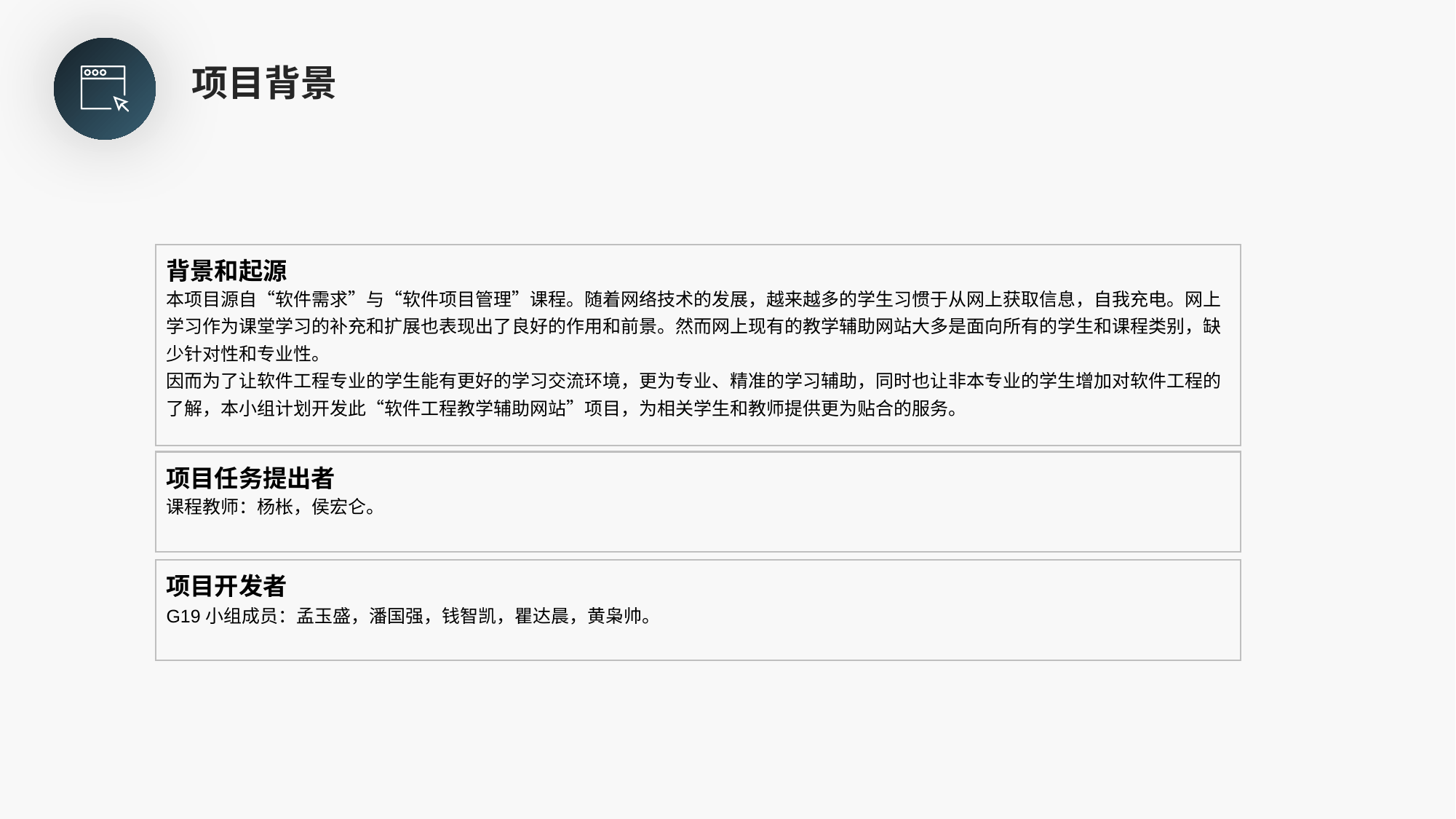

项目背景

背景和起源
本项目源自“软件需求”与“软件项目管理”课程。随着网络技术的发展，越来越多的学生习惯于从网上获取信息，自我充电。网上学习作为课堂学习的补充和扩展也表现出了良好的作用和前景。然而网上现有的教学辅助网站大多是面向所有的学生和课程类别，缺少针对性和专业性。
因而为了让软件工程专业的学生能有更好的学习交流环境，更为专业、精准的学习辅助，同时也让非本专业的学生增加对软件工程的了解，本小组计划开发此“软件工程教学辅助网站”项目，为相关学生和教师提供更为贴合的服务。

项目任务提出者
课程教师：杨枨，侯宏仑。

项目开发者
G19小组成员：孟玉盛，潘国强，钱智凯，瞿达晨，黄枭帅。